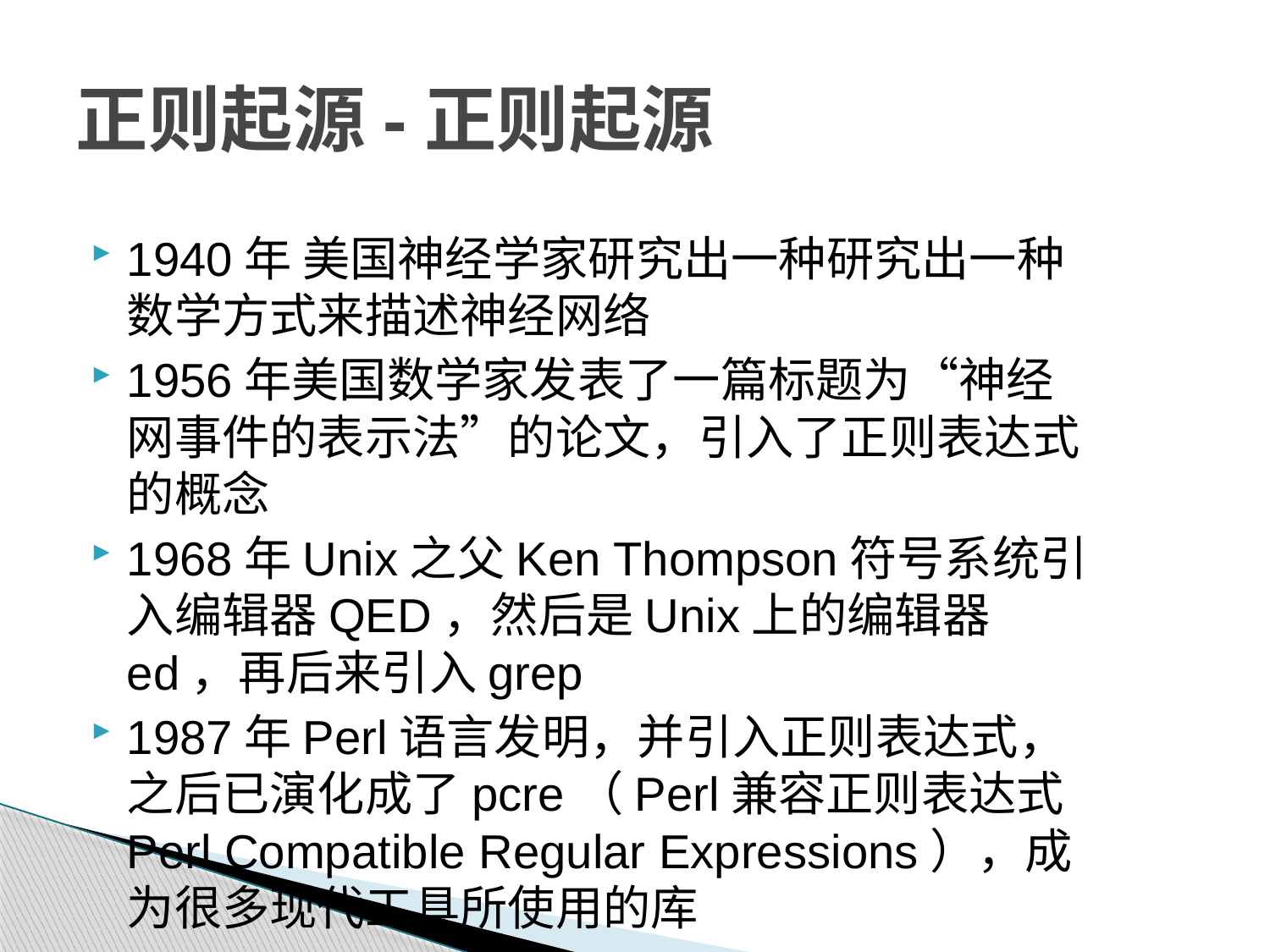

# 正则起源-正则起源
1940年 美国神经学家研究出一种研究出一种数学方式来描述神经网络
1956年美国数学家发表了一篇标题为“神经网事件的表示法”的论文，引入了正则表达式的概念
1968年Unix之父Ken Thompson符号系统引入编辑器QED，然后是Unix上的编辑器ed，再后来引入grep
1987年Perl语言发明，并引入正则表达式，之后已演化成了pcre（Perl兼容正则表达式Perl Compatible Regular Expressions），成为很多现代工具所使用的库